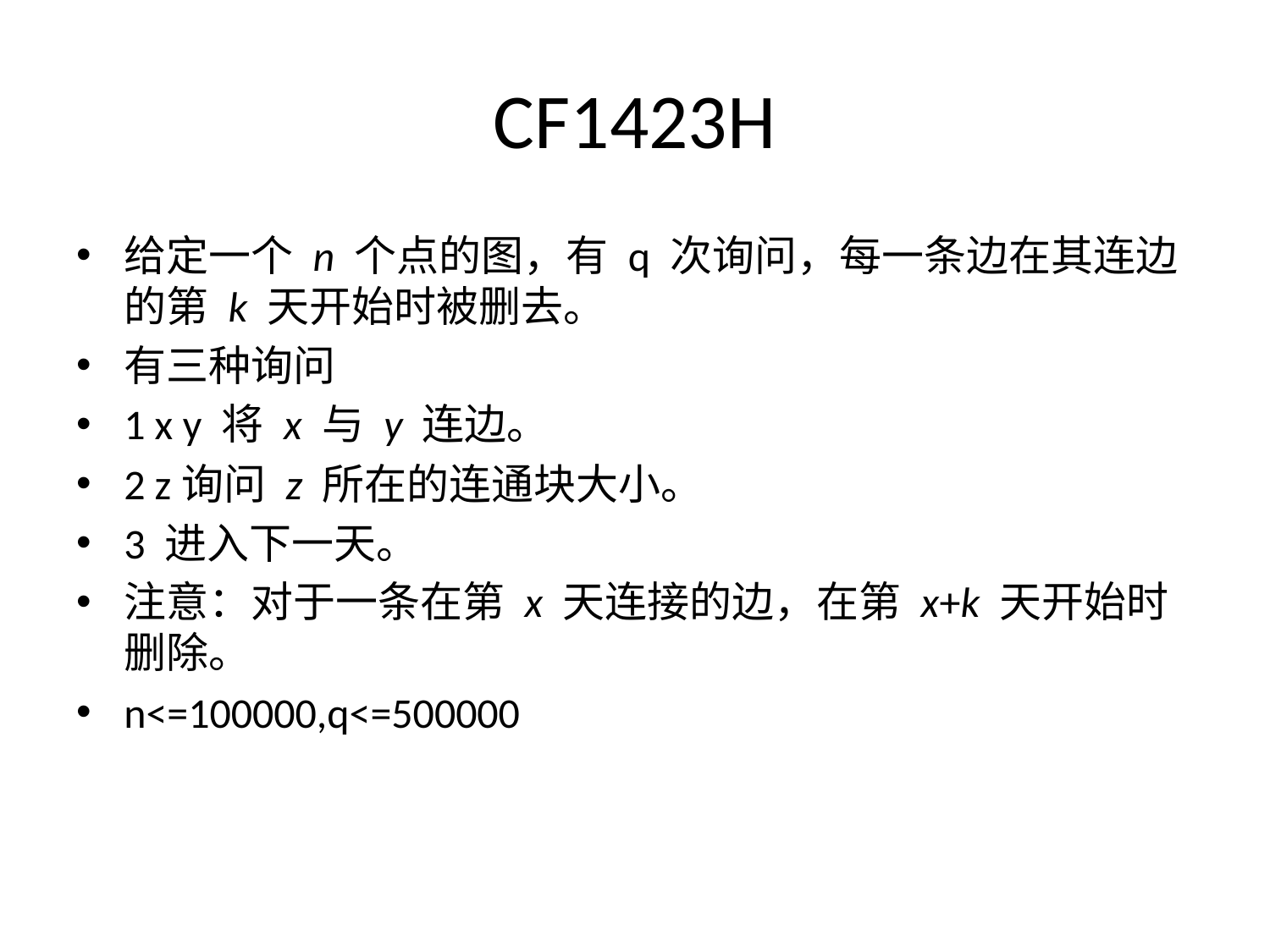

# CF1423H
给定一个 n 个点的图，有 q 次询问，每一条边在其连边的第 k 天开始时被删去。
有三种询问
1 x y 将 x 与 y 连边。
2 z询问 z 所在的连通块大小。
3 进入下一天。
注意：对于一条在第 x 天连接的边，在第 x+k 天开始时删除。
n<=100000,q<=500000